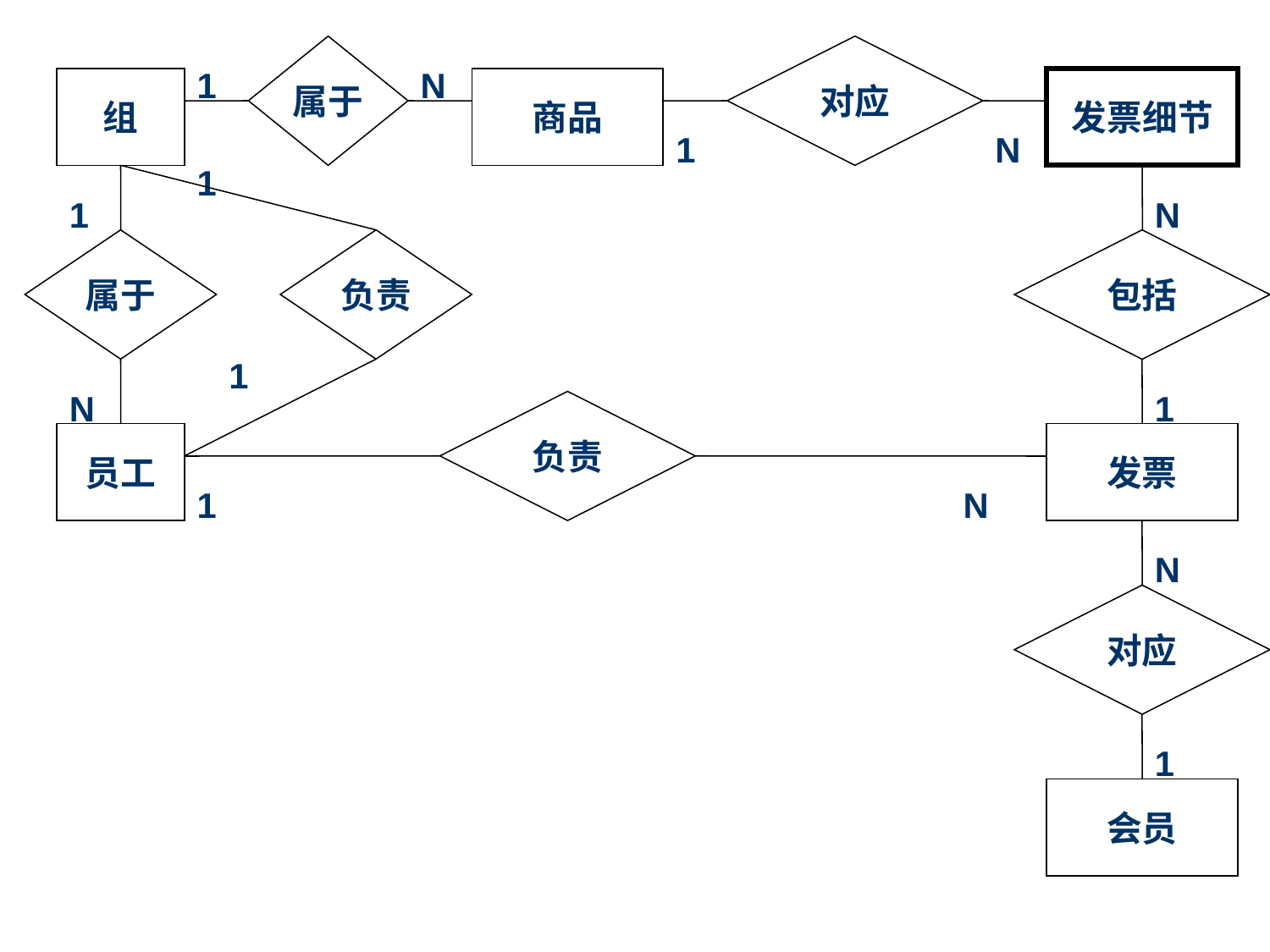

1
属于
N
对应
组
商品
发票细节

1

N

1
1

N

属于
负责
包括
1
N

1
负责
员工
发票
1

N

N
对应

1
会员